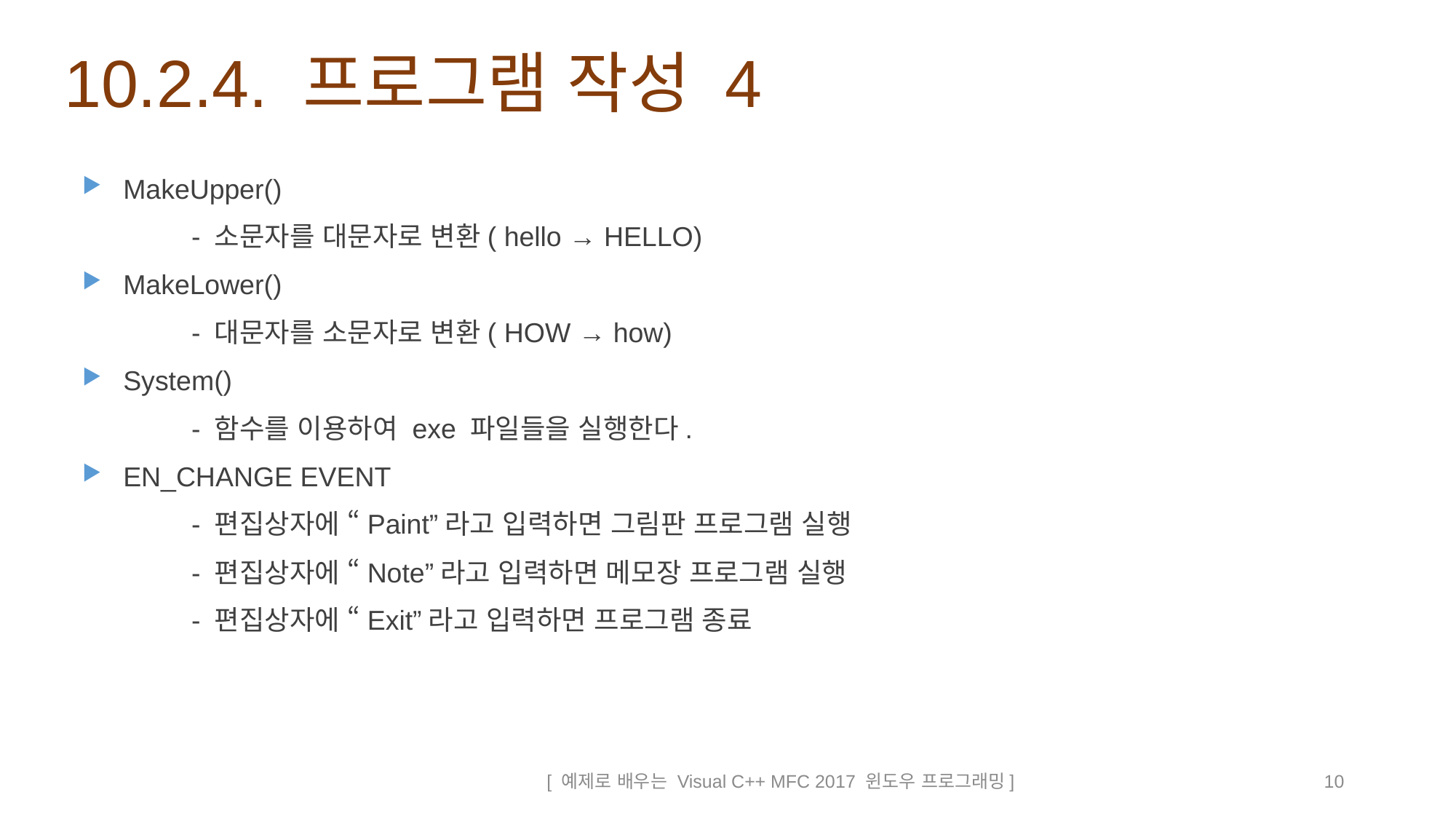

# 10.2.4. 프로그램 작성 4

MakeUpper()
	- 소문자를 대문자로 변환( hello → HELLO)
MakeLower()
	- 대문자를 소문자로 변환( HOW → how)
System()
	- 함수를 이용하여 exe 파일들을 실행한다.
EN_CHANGE EVENT
	- 편집상자에 “Paint”라고 입력하면 그림판 프로그램 실행
	- 편집상자에 “Note”라고 입력하면 메모장 프로그램 실행
	- 편집상자에 “Exit”라고 입력하면 프로그램 종료

[ 예제로 배우는 Visual C++ MFC 2017 윈도우 프로그래밍]
10